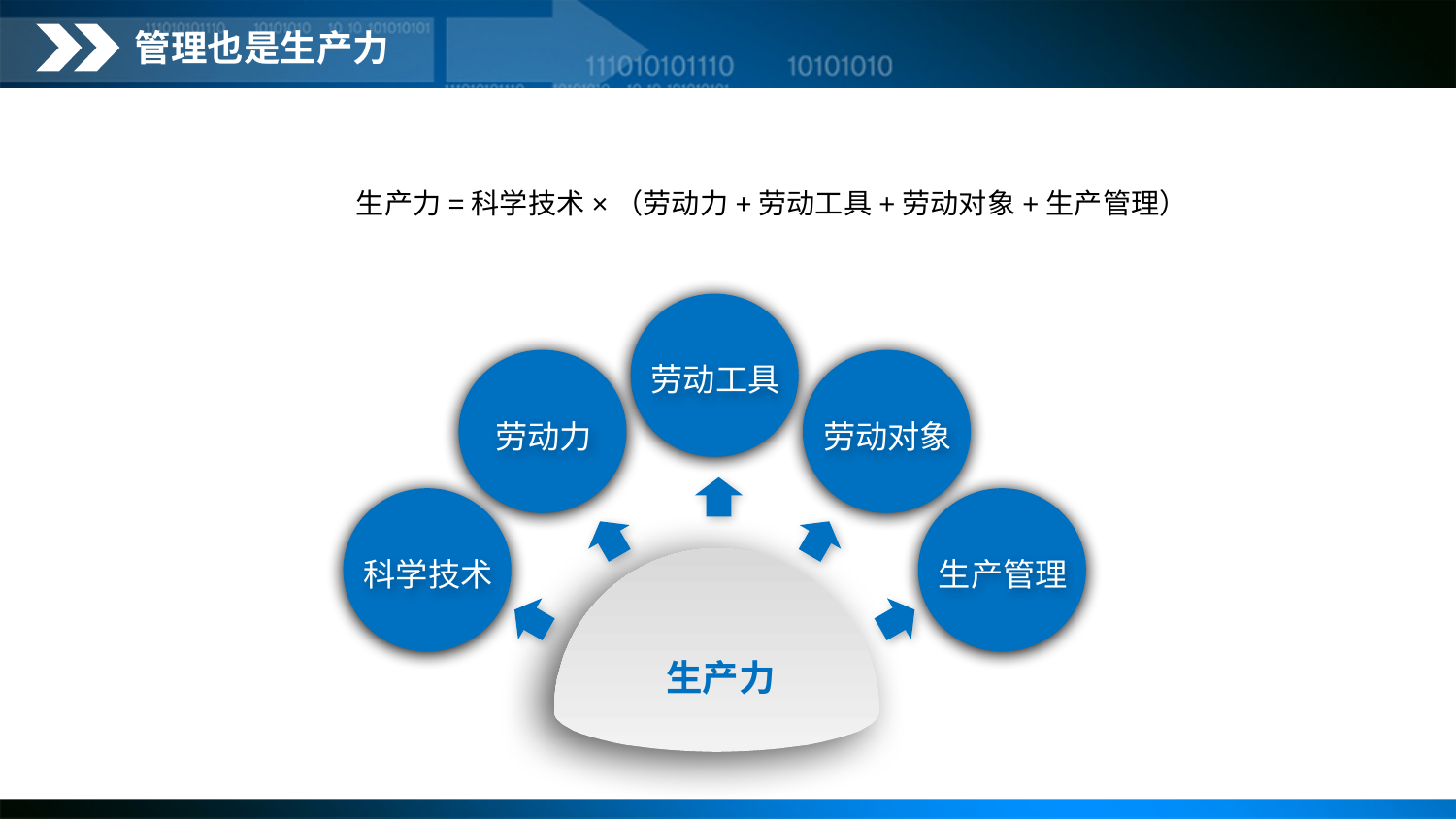

管理也是生产力

生产力=科学技术×（劳动力+劳动工具+劳动对象+生产管理）

劳动工具

劳动力

劳动对象

科学技术

生产管理

生产力